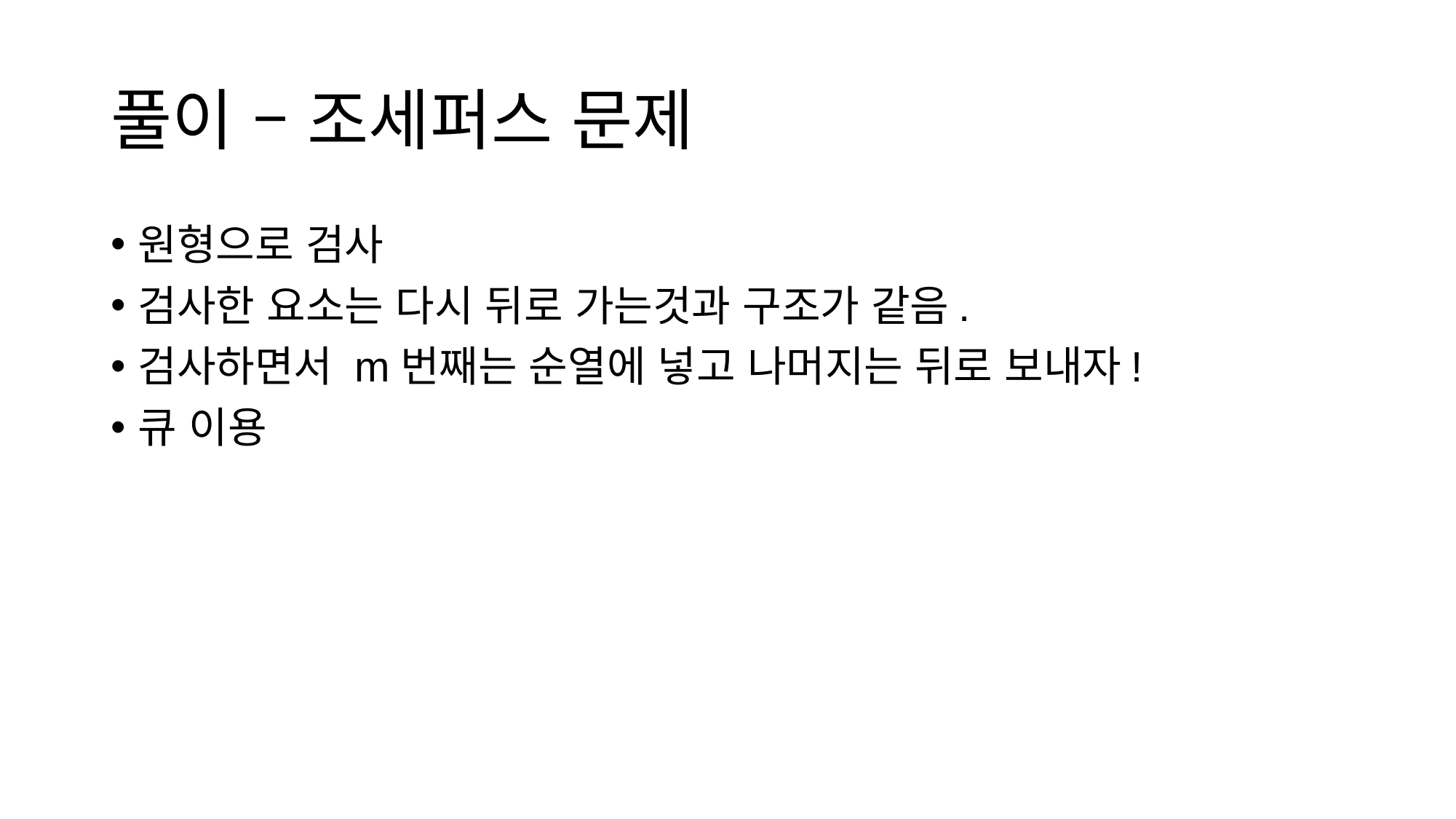

# 풀이 – 조세퍼스 문제
원형으로 검사
검사한 요소는 다시 뒤로 가는것과 구조가 같음.
검사하면서 m번째는 순열에 넣고 나머지는 뒤로 보내자!
큐 이용